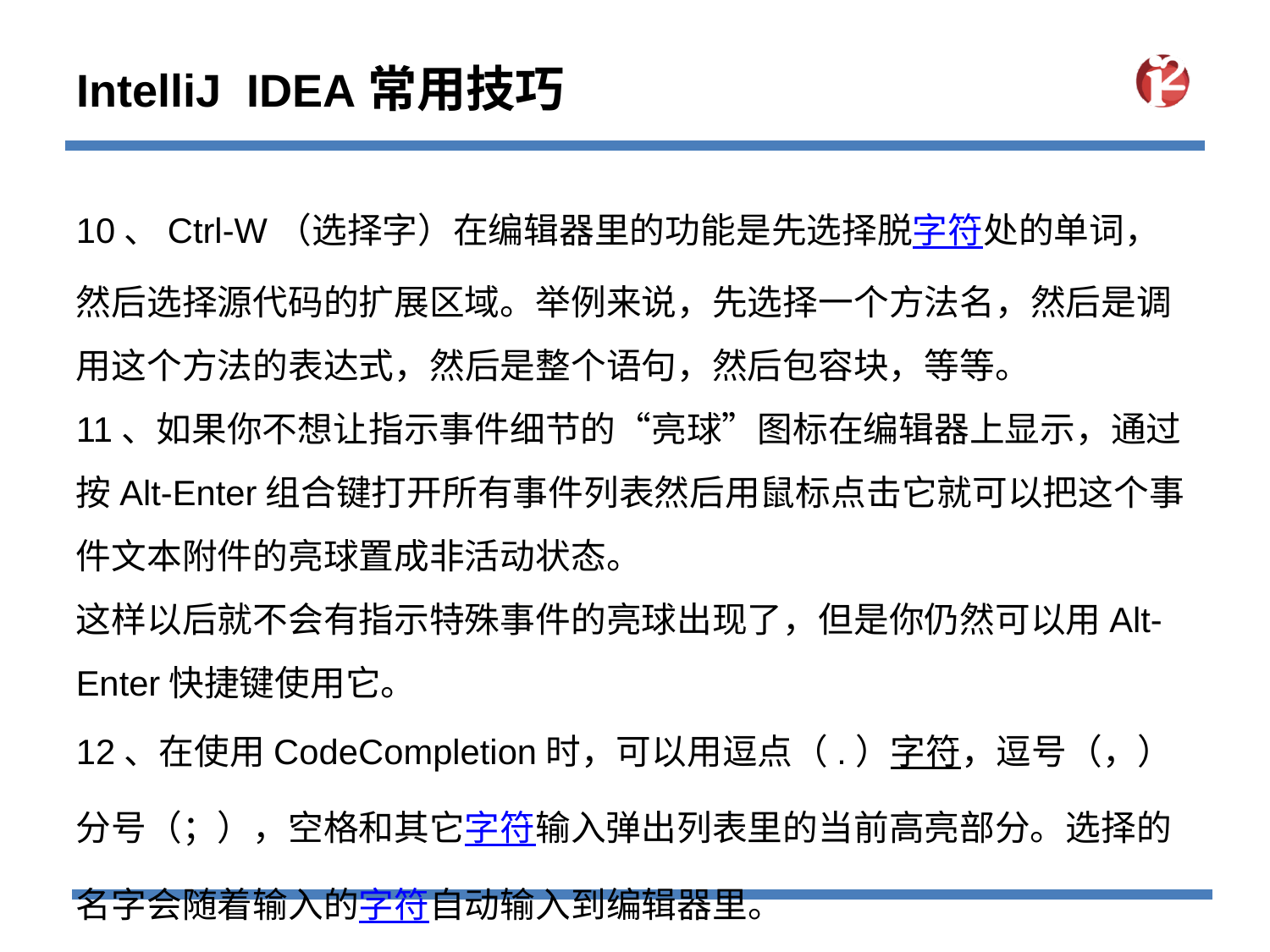

# IntelliJ  IDEA常用技巧
10、Ctrl-W（选择字）在编辑器里的功能是先选择脱字符处的单词，然后选择源代码的扩展区域。举例来说，先选择一个方法名，然后是调用这个方法的表达式，然后是整个语句，然后包容块，等等。
11、如果你不想让指示事件细节的“亮球”图标在编辑器上显示，通过按Alt-Enter组合键打开所有事件列表然后用鼠标点击它就可以把这个事件文本附件的亮球置成非活动状态。
这样以后就不会有指示特殊事件的亮球出现了，但是你仍然可以用Alt-Enter快捷键使用它。
12、在使用CodeCompletion时，可以用逗点（.）字符，逗号（，）分号（；），空格和其它字符输入弹出列表里的当前高亮部分。选择的名字会随着输入的字符自动输入到编辑器里。